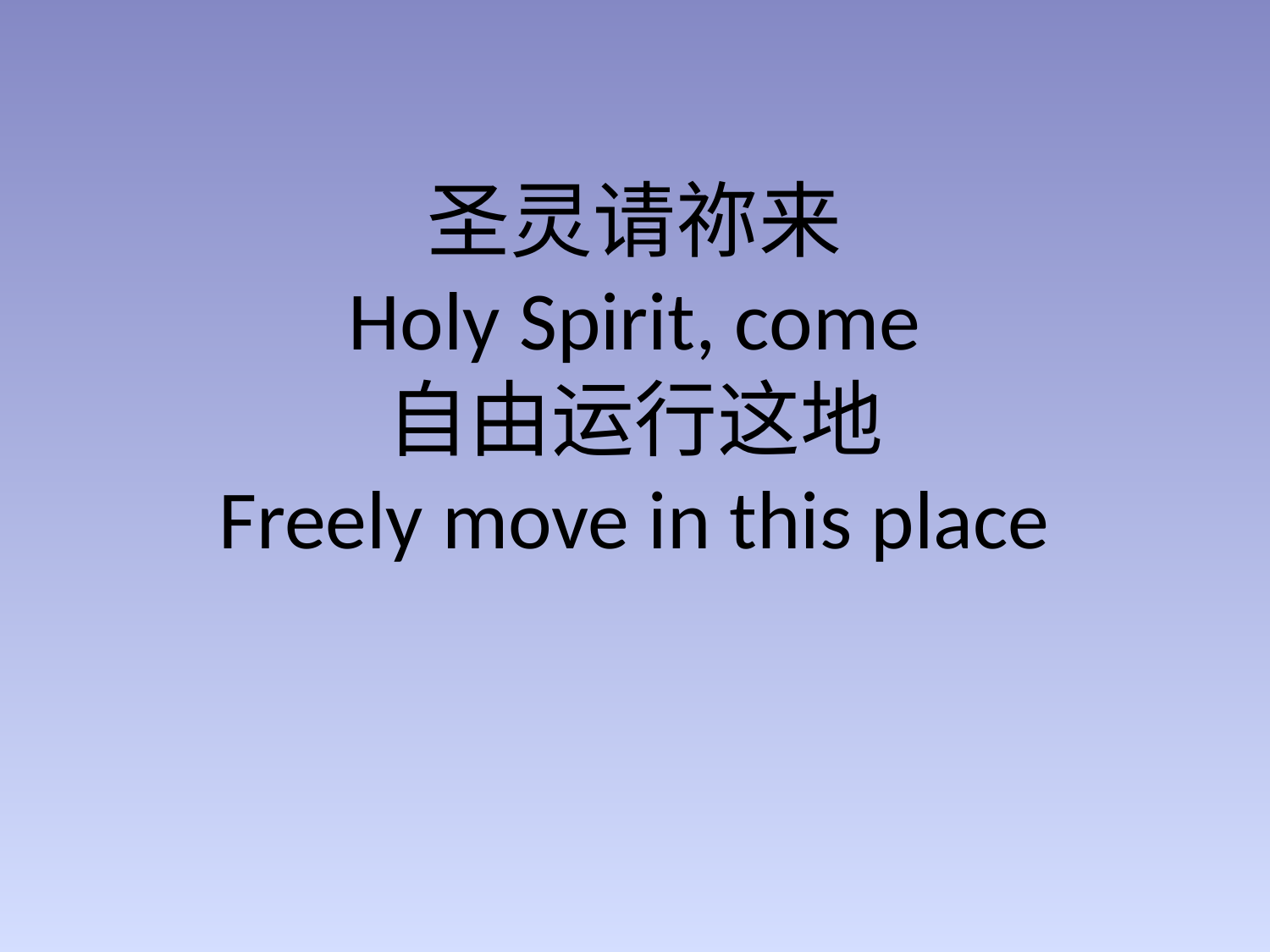

圣灵请祢来
Holy Spirit, come
自由运行这地
Freely move in this place